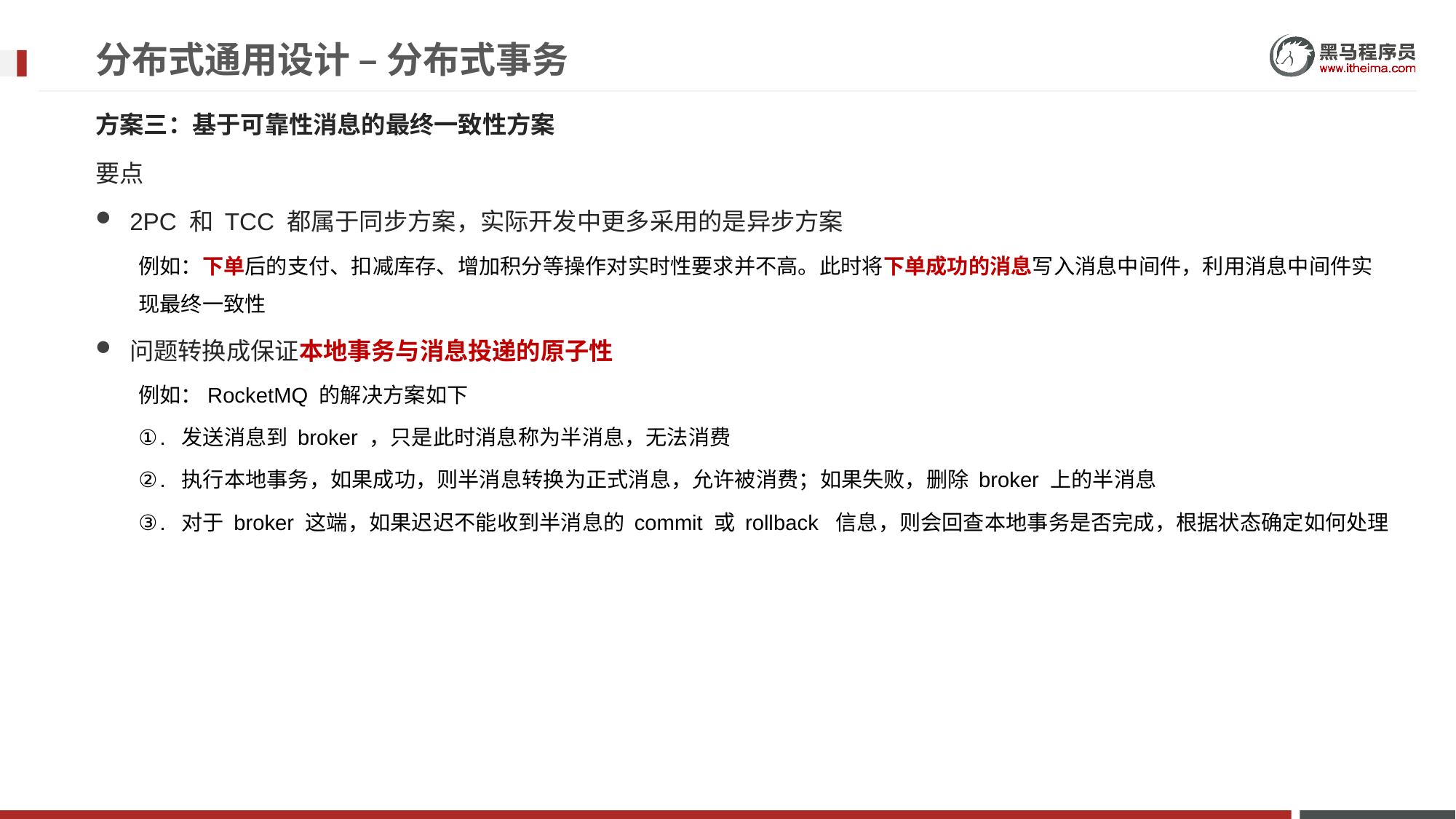

# 分布式通用设计 – 分布式事务
方案三：基于可靠性消息的最终一致性方案
要点
2PC 和 TCC 都属于同步方案，实际开发中更多采用的是异步方案
例如：下单后的支付、扣减库存、增加积分等操作对实时性要求并不高。此时将下单成功的消息写入消息中间件，利用消息中间件实现最终一致性
问题转换成保证本地事务与消息投递的原子性
例如：RocketMQ 的解决方案如下
发送消息到 broker ，只是此时消息称为半消息，无法消费
执行本地事务，如果成功，则半消息转换为正式消息，允许被消费；如果失败，删除 broker 上的半消息
对于 broker 这端，如果迟迟不能收到半消息的 commit 或 rollback  信息，则会回查本地事务是否完成，根据状态确定如何处理